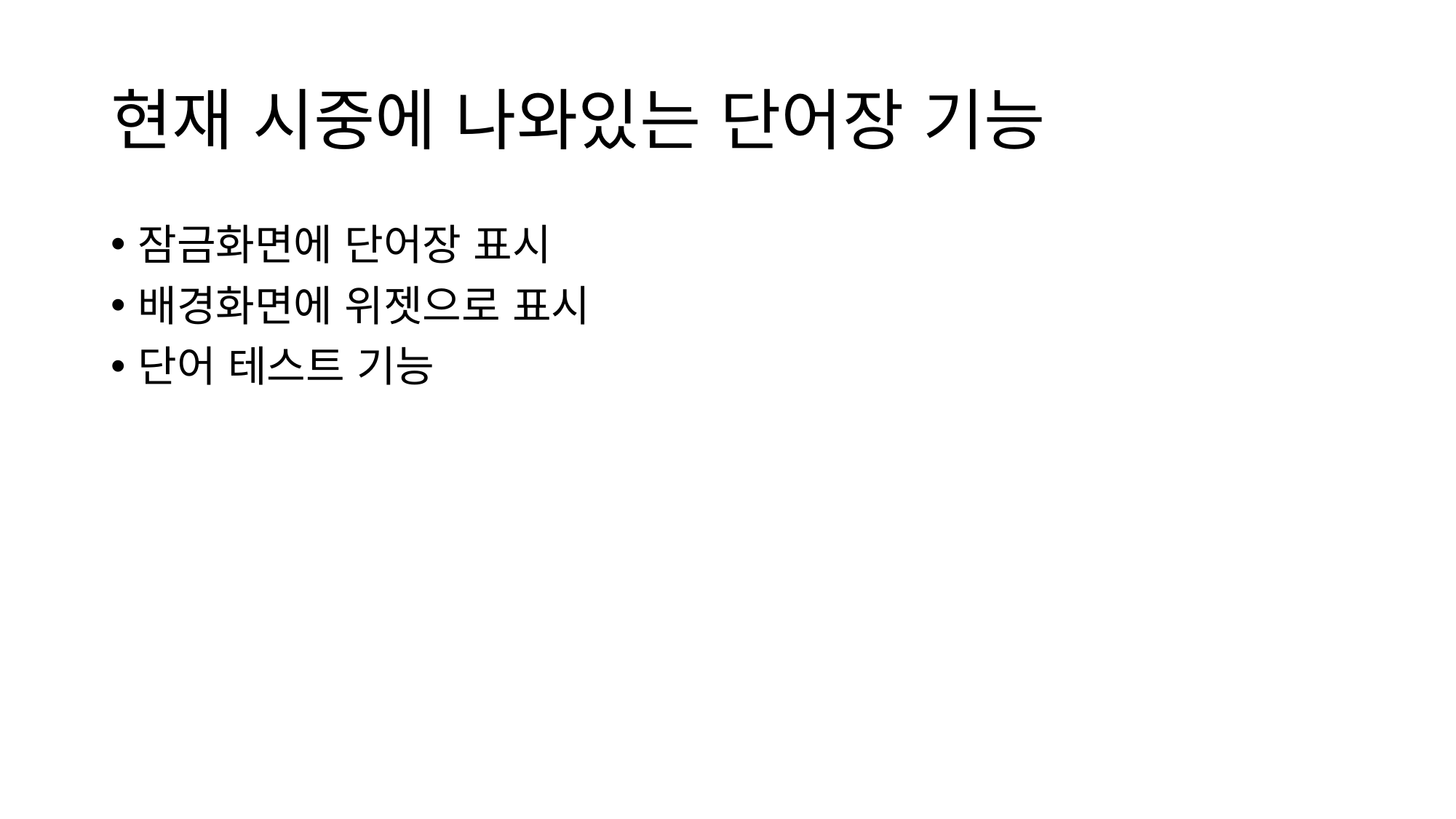

# 현재 시중에 나와있는 단어장 기능
잠금화면에 단어장 표시
배경화면에 위젯으로 표시
단어 테스트 기능